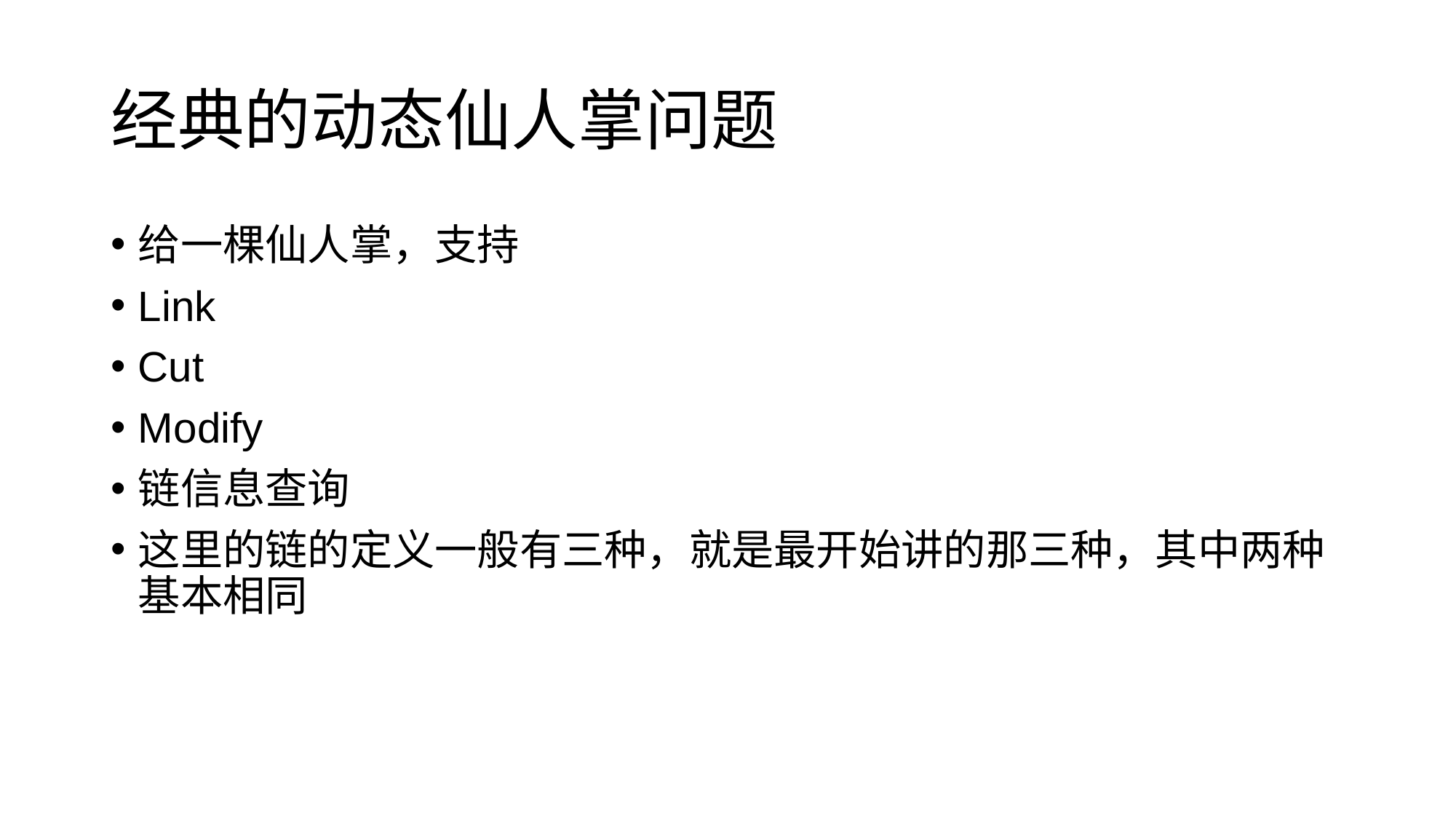

# 经典的动态仙人掌问题
给一棵仙人掌，支持
Link
Cut
Modify
链信息查询
这里的链的定义一般有三种，就是最开始讲的那三种，其中两种基本相同